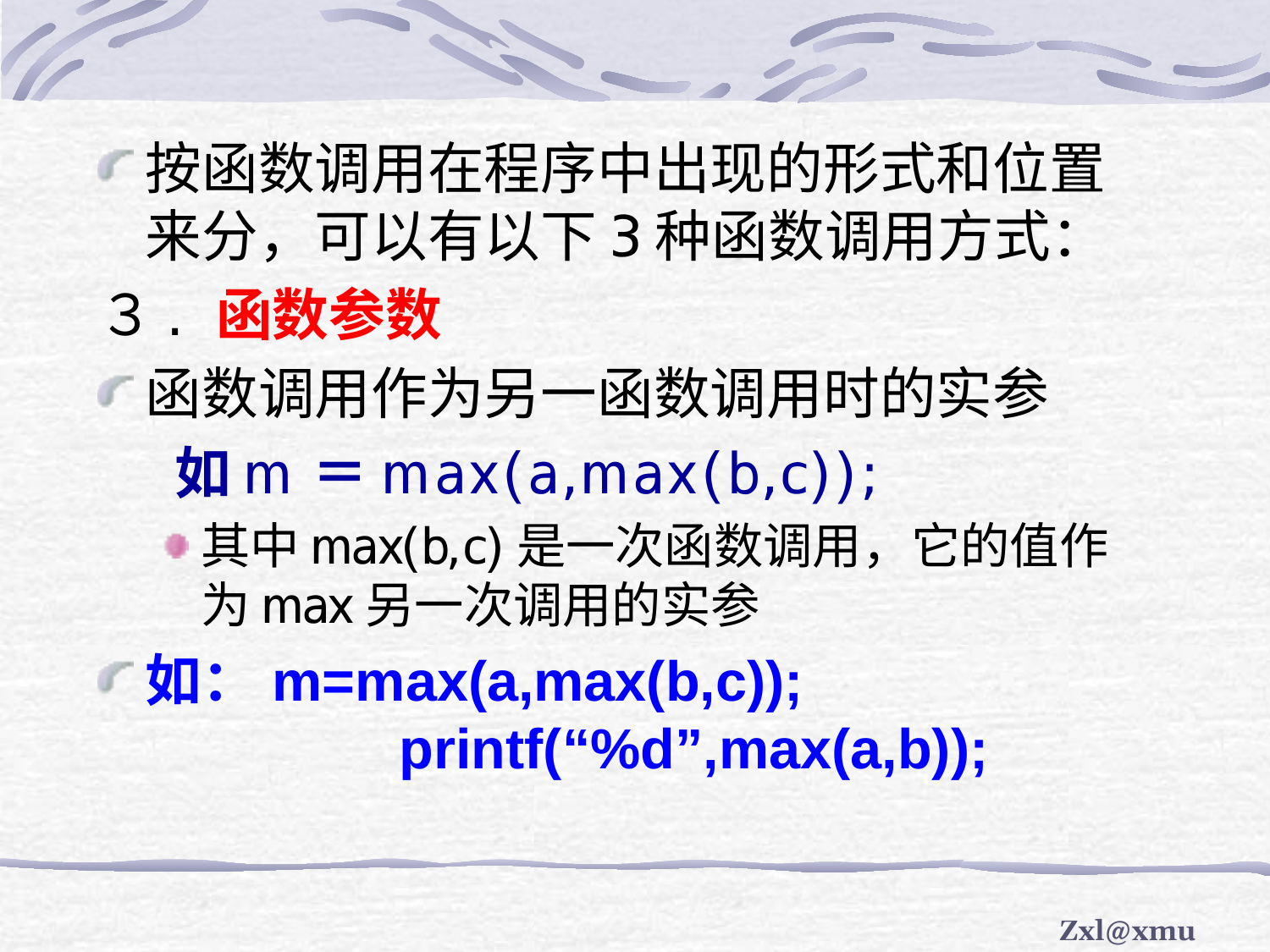

按函数调用在程序中出现的形式和位置来分，可以有以下3种函数调用方式：
３. 函数参数
函数调用作为另一函数调用时的实参
     如m＝max(a,max(b,c));
其中max(b,c)是一次函数调用，它的值作为max另一次调用的实参
如：	m=max(a,max(b,c)); 				printf(“%d”,max(a,b));